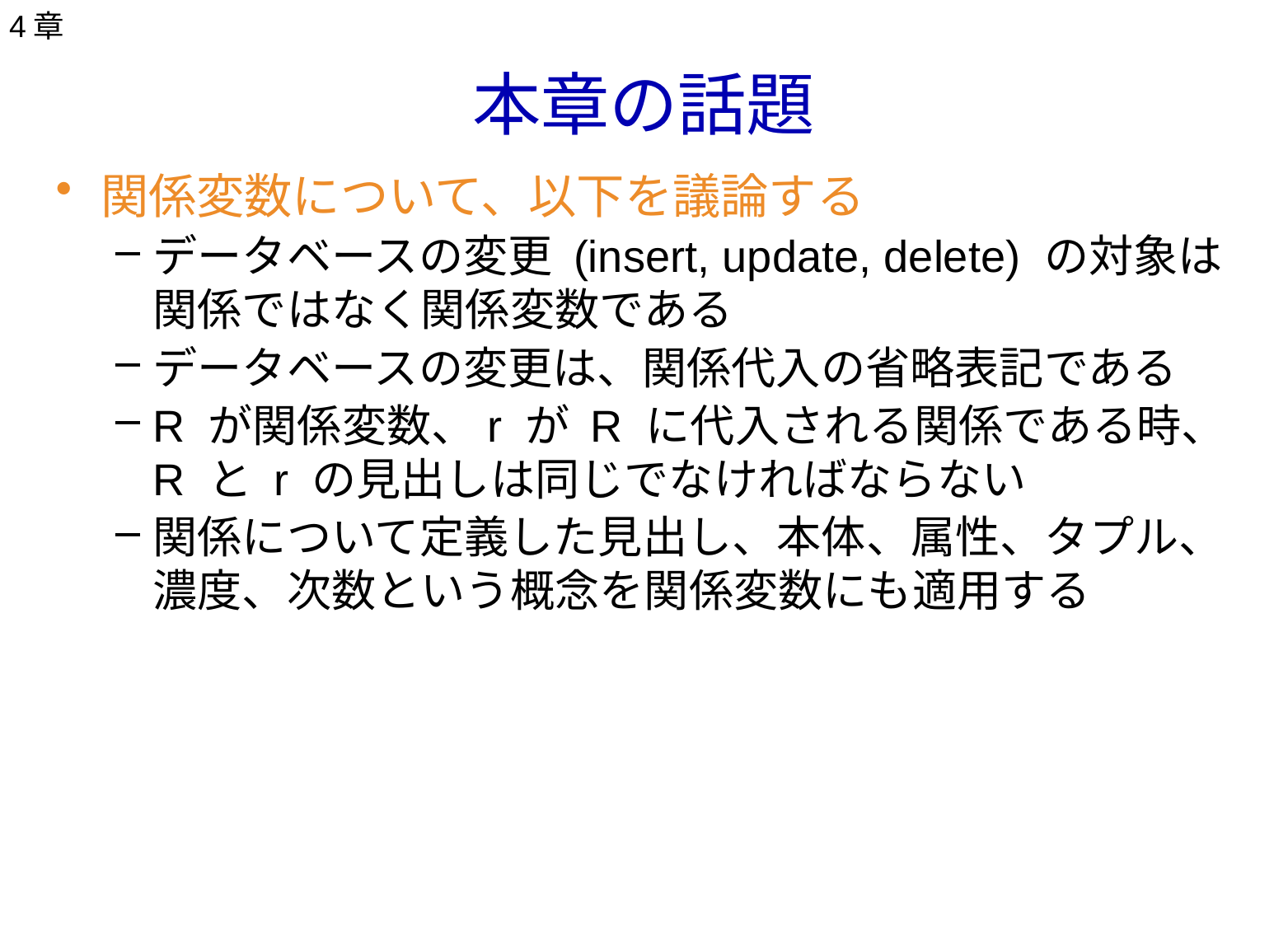

4章
# 本章の話題
関係変数について、以下を議論する
データベースの変更 (insert, update, delete) の対象は関係ではなく関係変数である
データベースの変更は、関係代入の省略表記である
R が関係変数、r が R に代入される関係である時、
R と r の見出しは同じでなければならない
関係について定義した見出し、本体、属性、タプル、
濃度、次数という概念を関係変数にも適用する